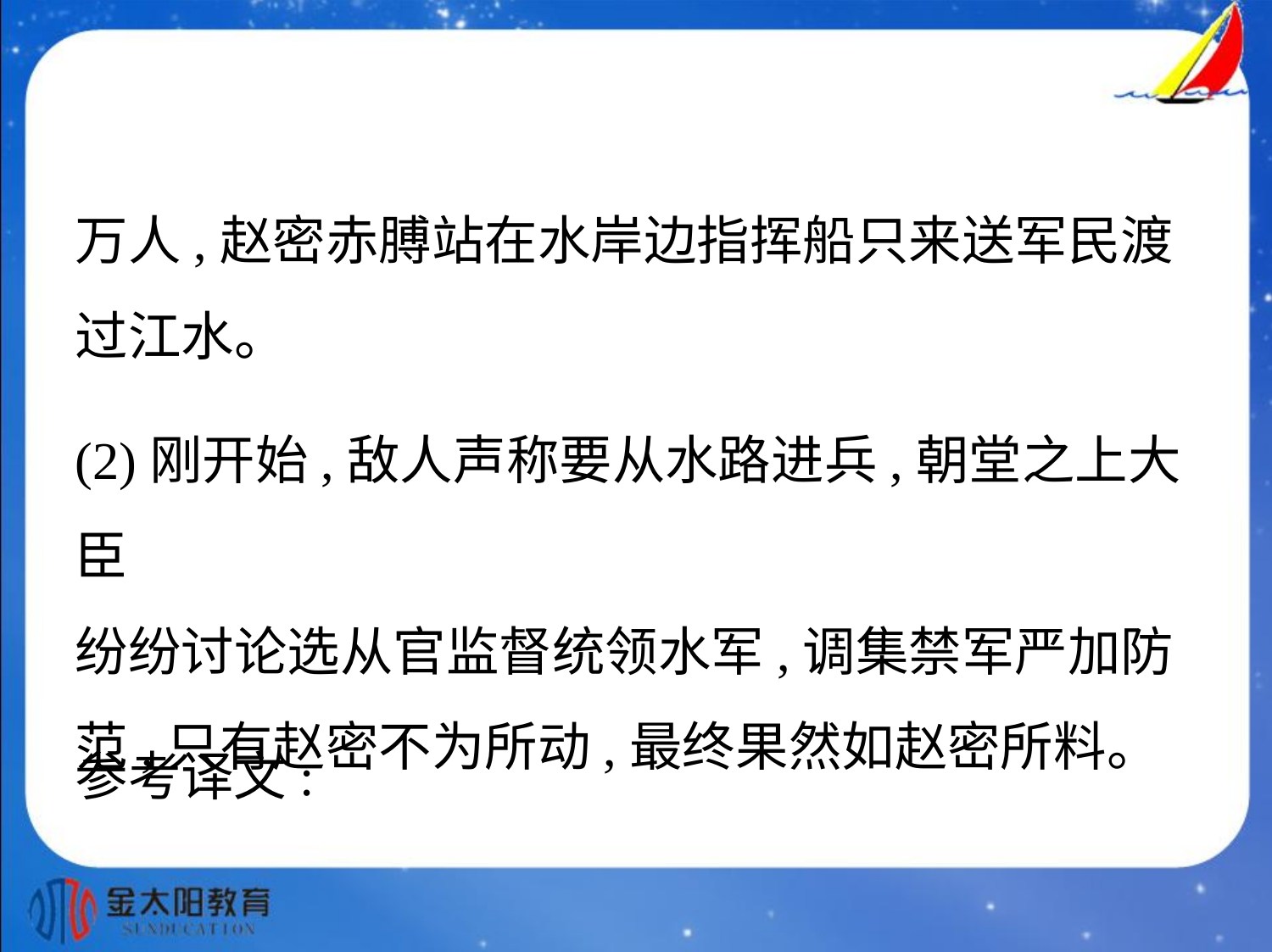

万人,赵密赤膊站在水岸边指挥船只来送军民渡
过江水。
(2)刚开始,敌人声称要从水路进兵,朝堂之上大臣
纷纷讨论选从官监督统领水军,调集禁军严加防
范,只有赵密不为所动,最终果然如赵密所料。
参考译文: